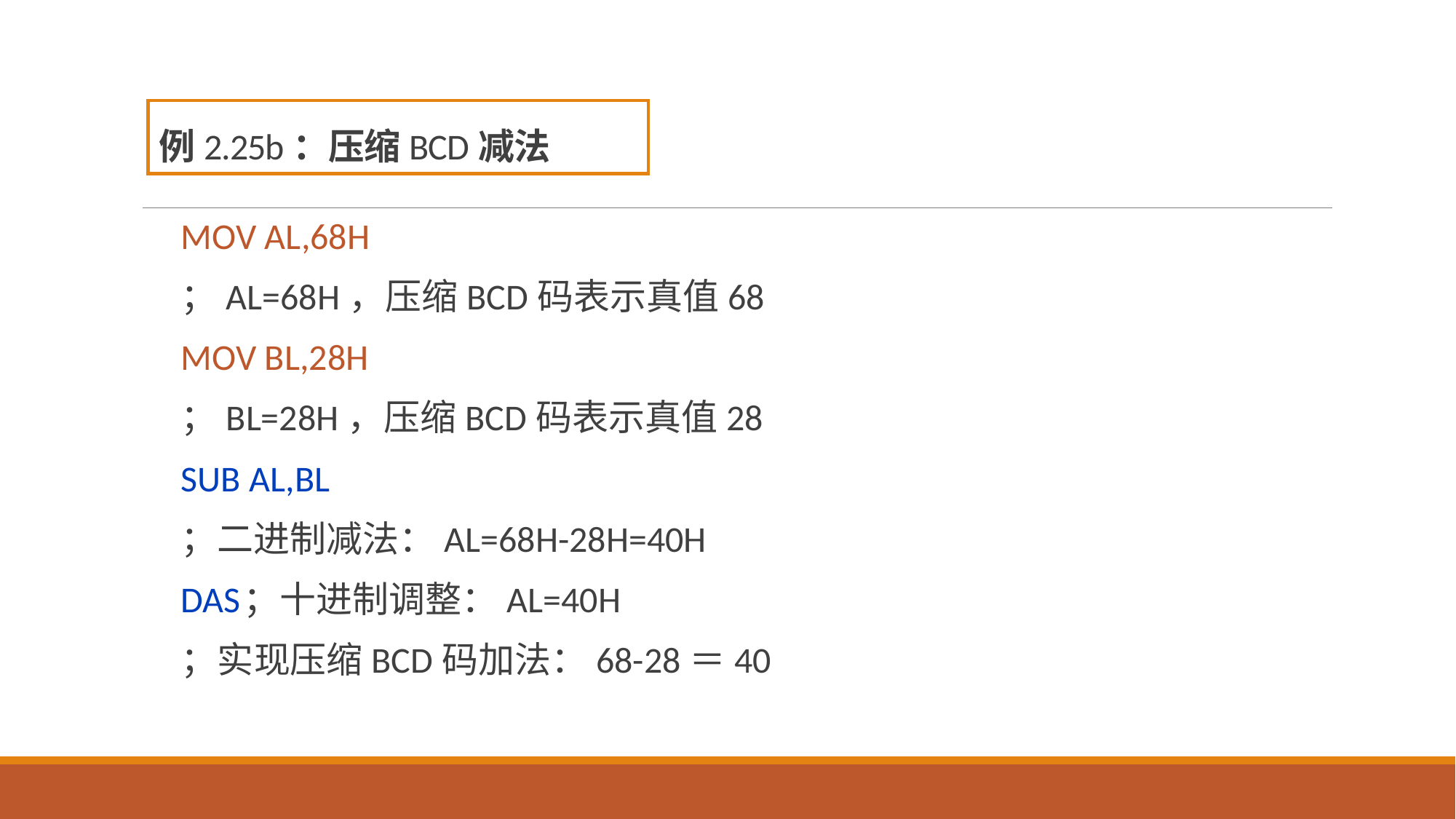

# 例2.25b：压缩BCD减法
MOV AL,68H
；AL=68H，压缩BCD码表示真值68
MOV BL,28H
；BL=28H，压缩BCD码表示真值28
SUB AL,BL
；二进制减法：AL=68H-28H=40H
DAS	；十进制调整：AL=40H
；实现压缩BCD码加法：68-28＝40